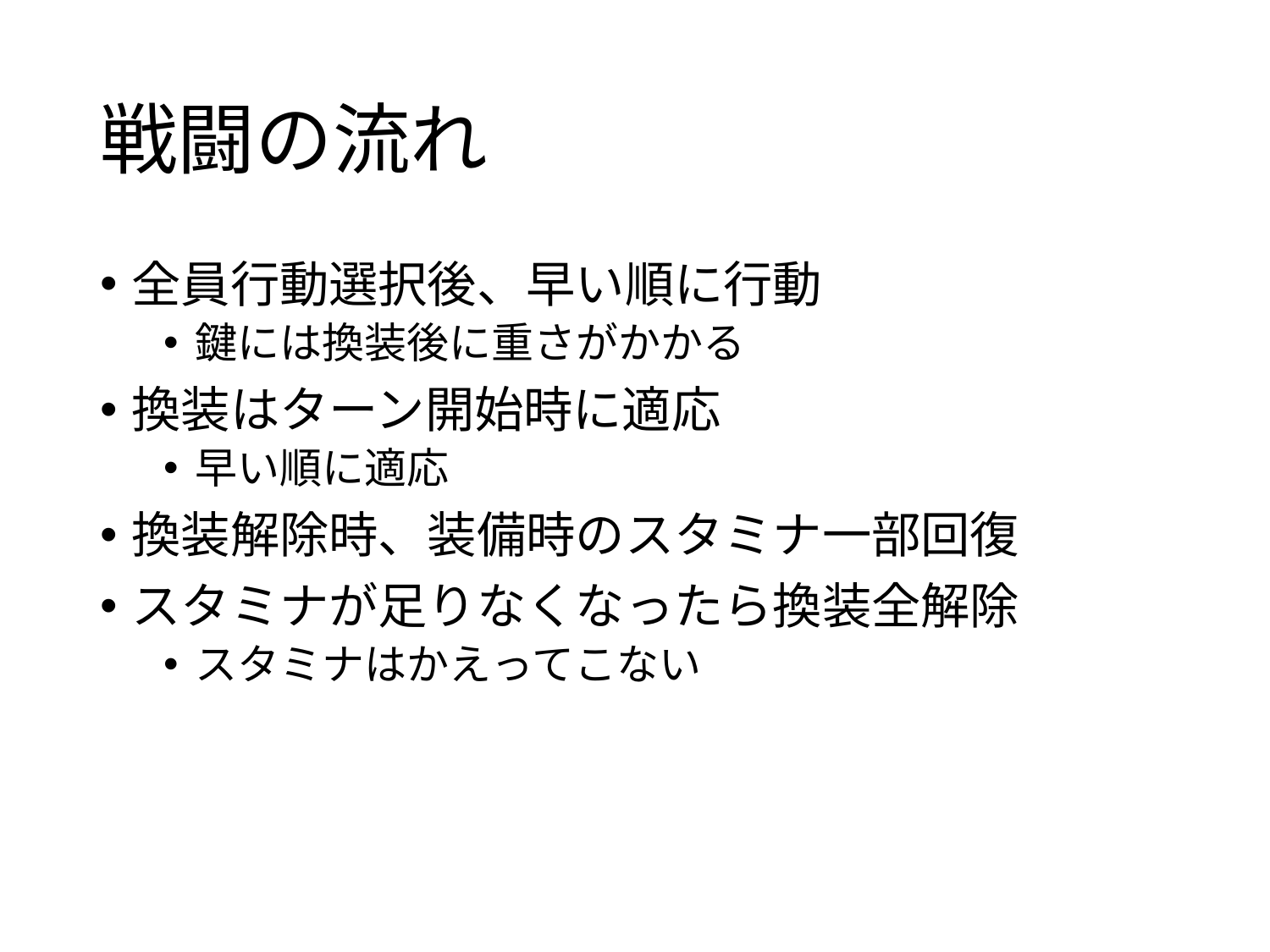

# 戦闘の流れ
全員行動選択後、早い順に行動
鍵には換装後に重さがかかる
換装はターン開始時に適応
早い順に適応
換装解除時、装備時のスタミナ一部回復
スタミナが足りなくなったら換装全解除
スタミナはかえってこない